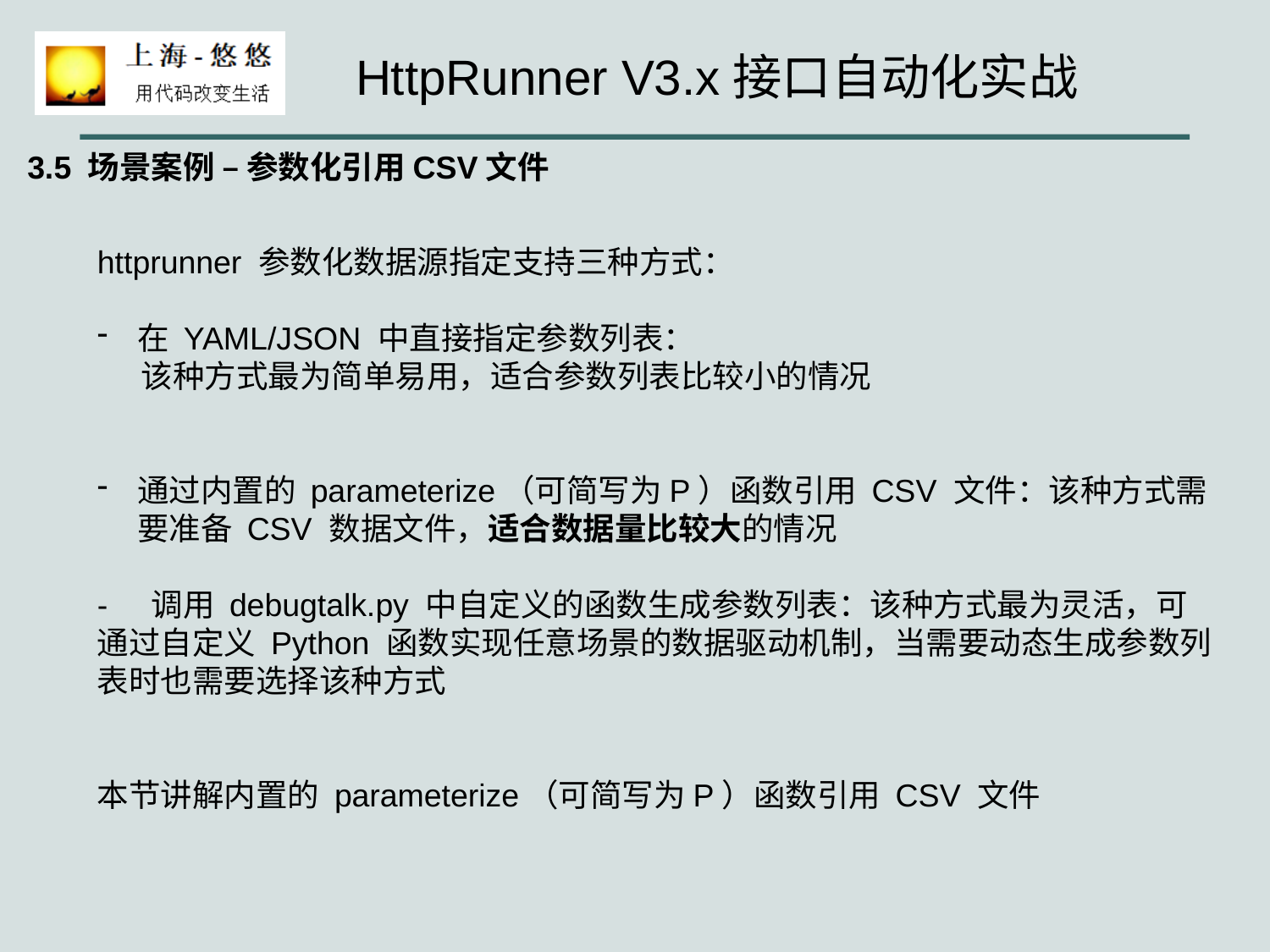

3.5 场景案例 – 参数化引用CSV文件
httprunner 参数化数据源指定支持三种方式：

在 YAML/JSON 中直接指定参数列表：
     该种方式最为简单易用，适合参数列表比较小的情况

通过内置的 parameterize（可简写为P）函数引用 CSV 文件：该种方式需要准备 CSV 数据文件，适合数据量比较大的情况

-    调用 debugtalk.py 中自定义的函数生成参数列表：该种方式最为灵活，可通过自定义 Python 函数实现任意场景的数据驱动机制，当需要动态生成参数列表时也需要选择该种方式

本节讲解内置的 parameterize（可简写为P）函数引用 CSV 文件